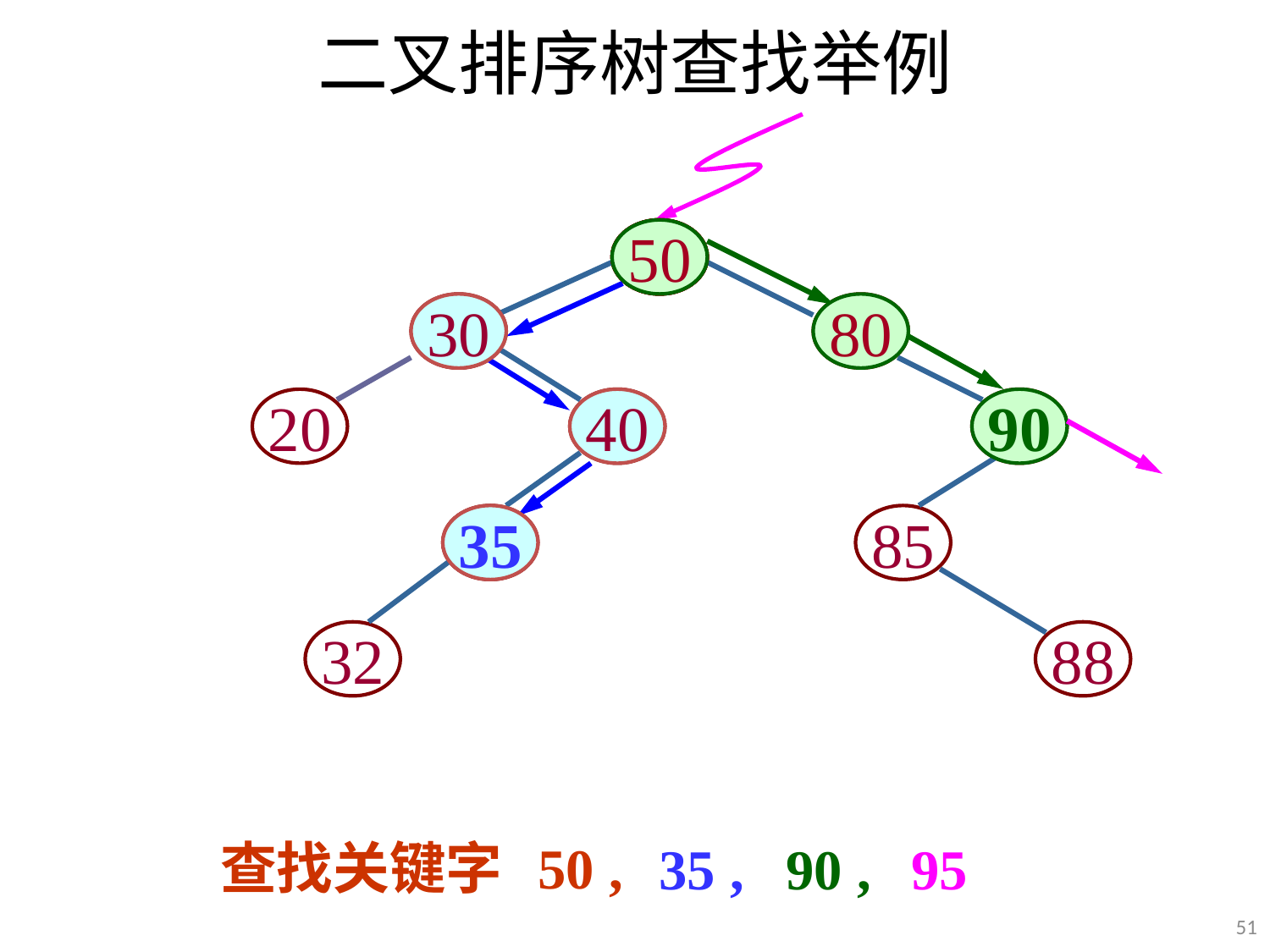

# 二叉排序树查找举例

50

30
80

20
40
90

35
85

32
88
50
50
50
50
50

30
80

40
90

35
查找关键字
 50 ,
35 ,
90 ,
95
51